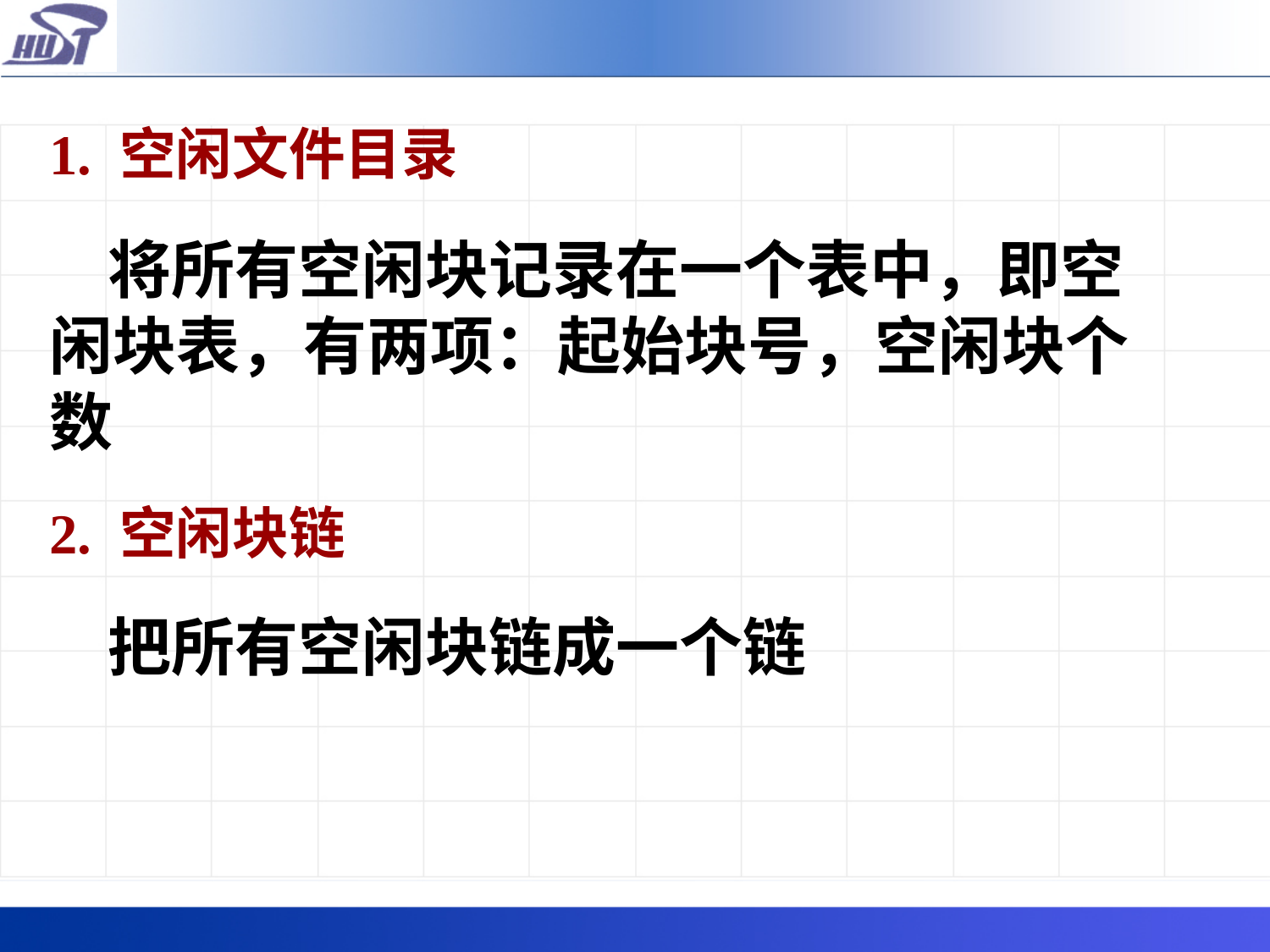

1. 空闲文件目录
   将所有空闲块记录在一个表中，即空闲块表，有两项：起始块号，空闲块个数
2. 空闲块链
   把所有空闲块链成一个链